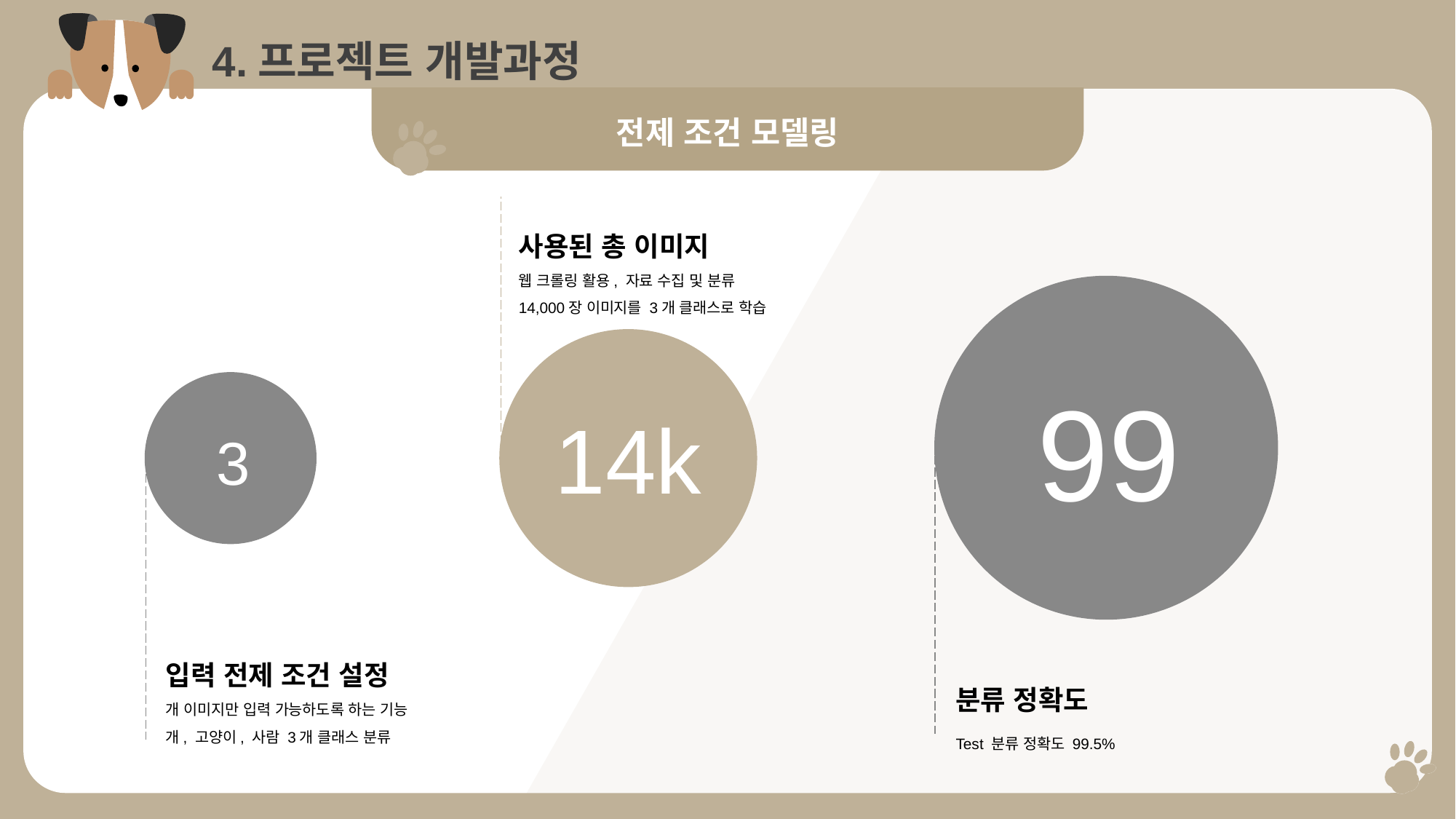

4.프로젝트 개발과정

전제 조건 모델링

사용된 총 이미지
웹 크롤링 활용, 자료 수집 및 분류
14,000장 이미지를 3개 클래스로 학습

99

14k

3
입력 전제 조건 설정
개 이미지만 입력 가능하도록 하는 기능
개, 고양이, 사람 3개 클래스 분류
분류 정확도
Test 분류 정확도 99.5%